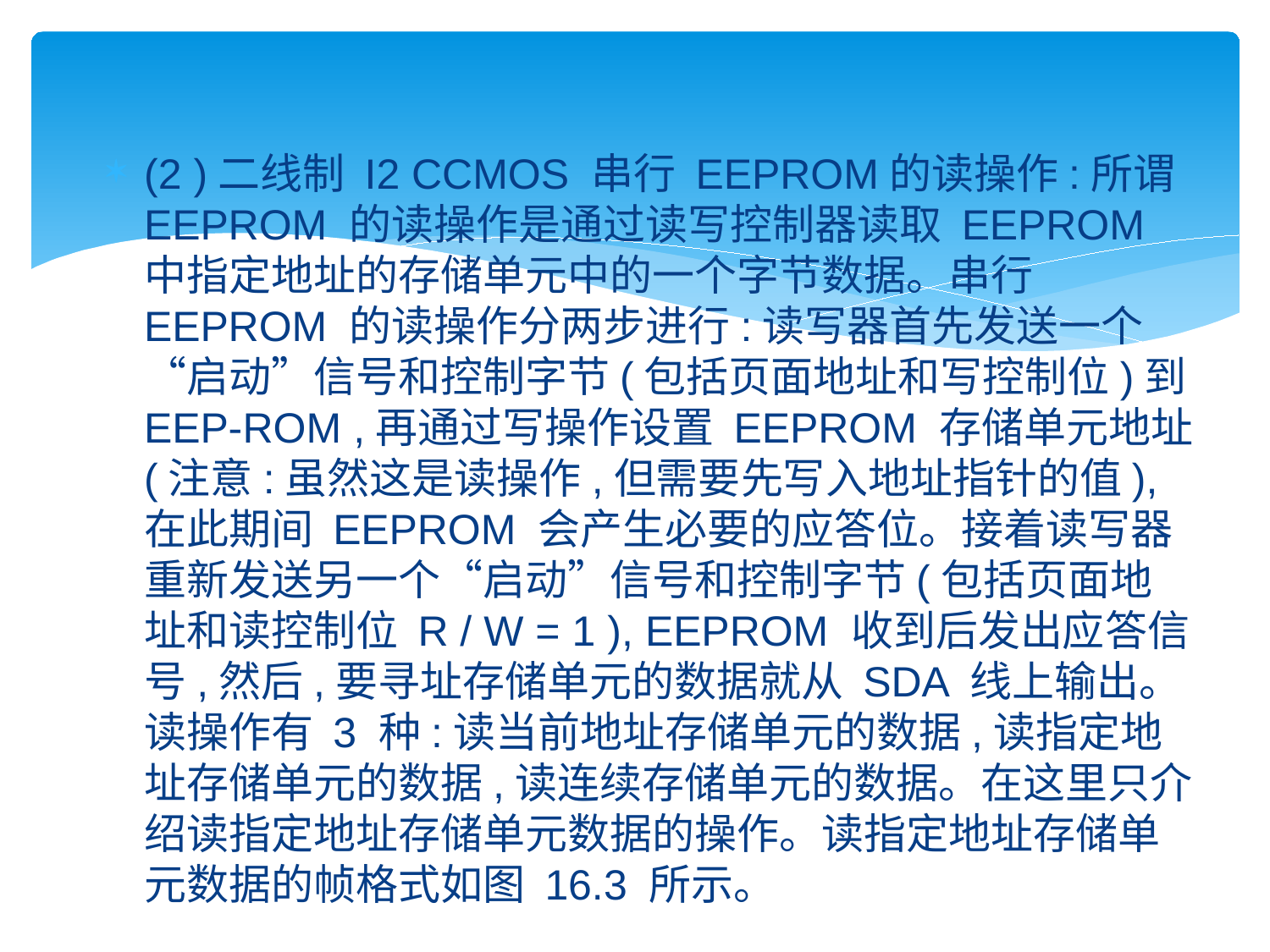

#

(2 )二线制 I2 CCMOS 串行 EEPROM的读操作:所谓 EEPROM 的读操作是通过读写控制器读取 EEPROM 中指定地址的存储单元中的一个字节数据。串行 EEPROM 的读操作分两步进行:读写器首先发送一个“启动”信号和控制字节(包括页面地址和写控制位)到 EEP-ROM ,再通过写操作设置 EEPROM 存储单元地址(注意:虽然这是读操作,但需要先写入地址指针的值),在此期间 EEPROM 会产生必要的应答位。接着读写器重新发送另一个“启动”信号和控制字节(包括页面地址和读控制位 R / W = 1 ), EEPROM 收到后发出应答信号,然后,要寻址存储单元的数据就从 SDA 线上输出。读操作有 3 种:读当前地址存储单元的数据,读指定地址存储单元的数据,读连续存储单元的数据。在这里只介绍读指定地址存储单元数据的操作。读指定地址存储单元数据的帧格式如图 16.3 所示。